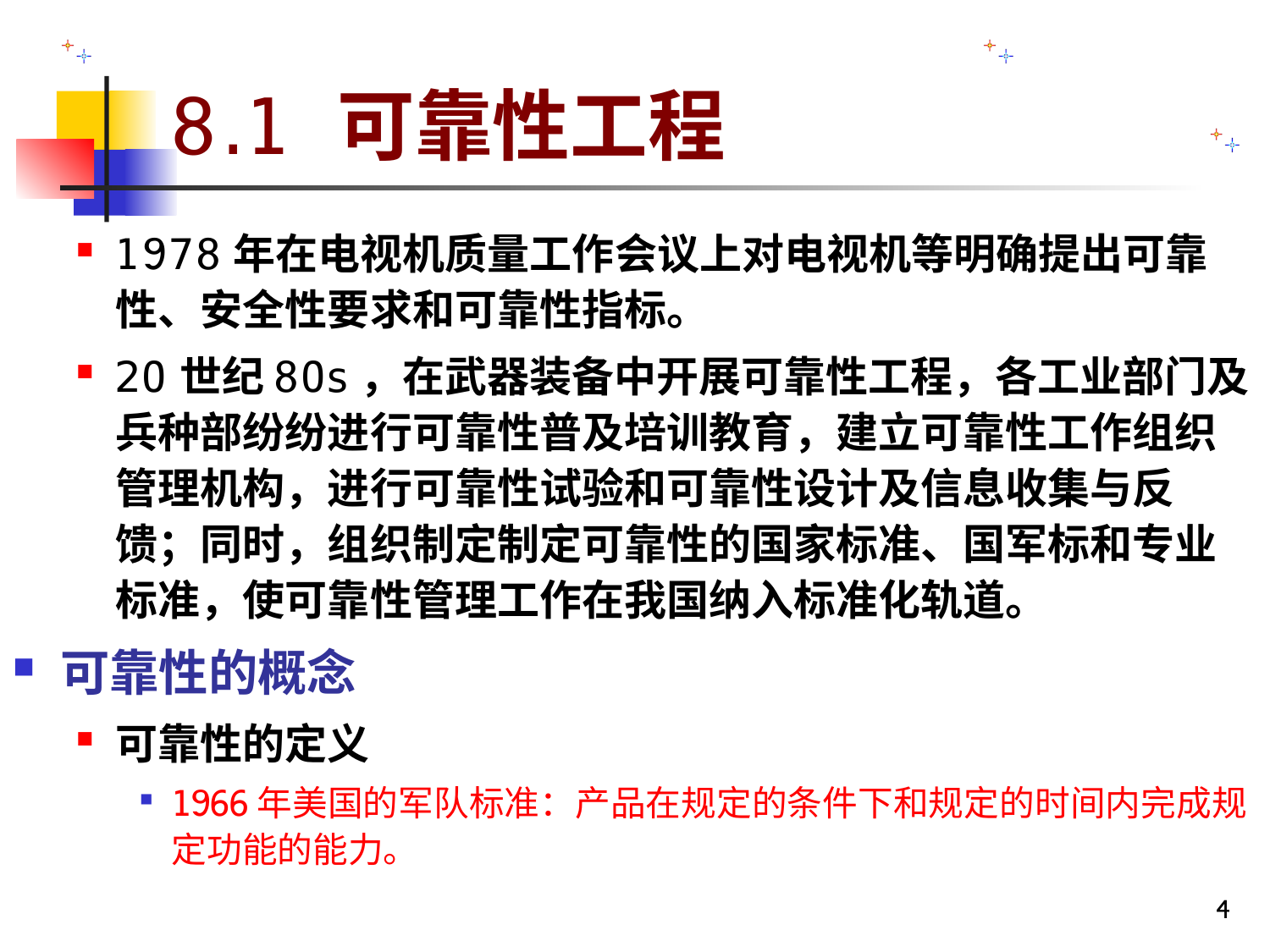

# 8.1 可靠性工程
1978年在电视机质量工作会议上对电视机等明确提出可靠性、安全性要求和可靠性指标。
20世纪80s，在武器装备中开展可靠性工程，各工业部门及兵种部纷纷进行可靠性普及培训教育，建立可靠性工作组织管理机构，进行可靠性试验和可靠性设计及信息收集与反馈；同时，组织制定制定可靠性的国家标准、国军标和专业标准，使可靠性管理工作在我国纳入标准化轨道。
可靠性的概念
可靠性的定义
1966年美国的军队标准：产品在规定的条件下和规定的时间内完成规定功能的能力。
4